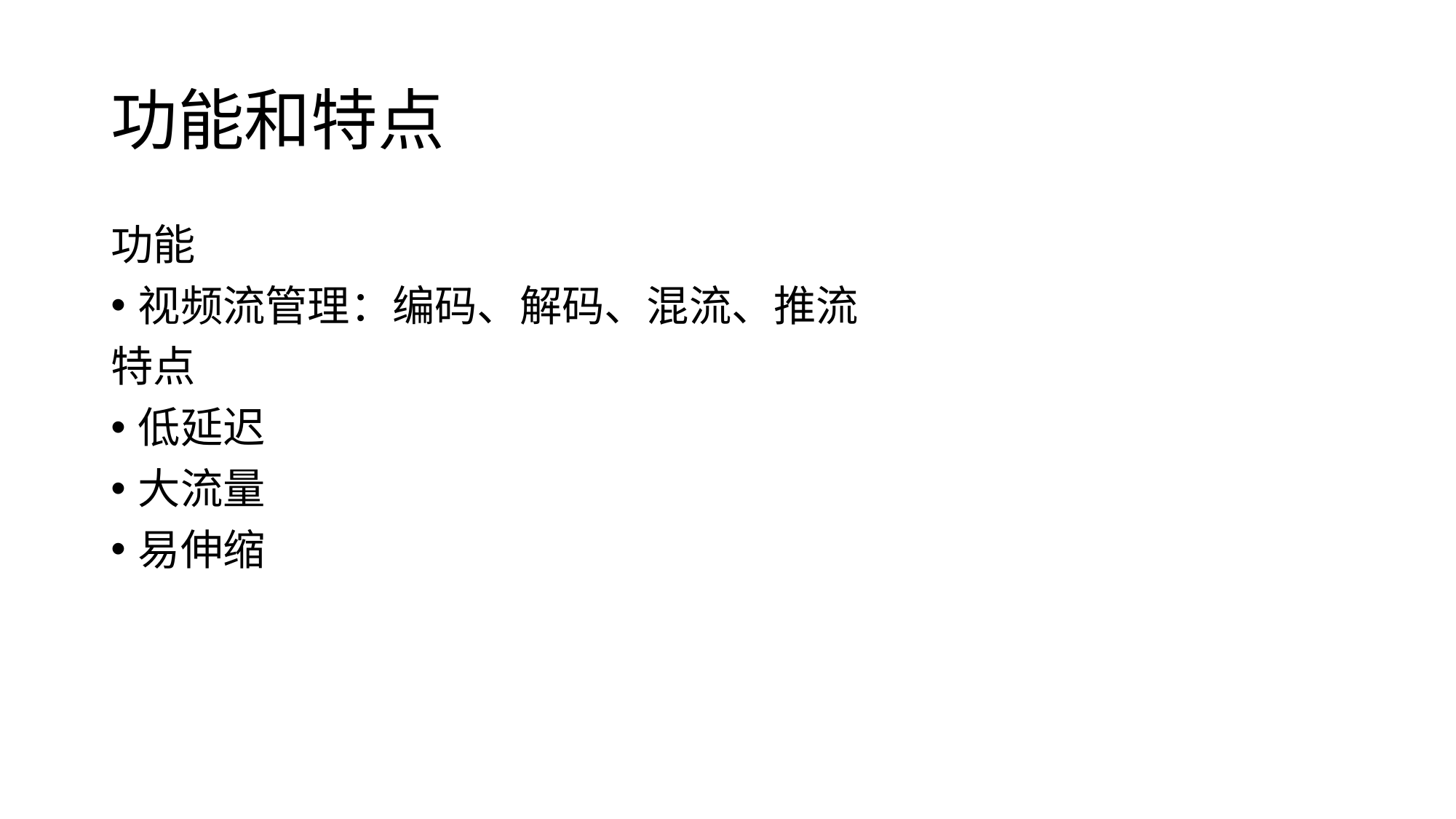

# 功能和特点
功能
视频流管理：编码、解码、混流、推流
特点
低延迟
大流量
易伸缩